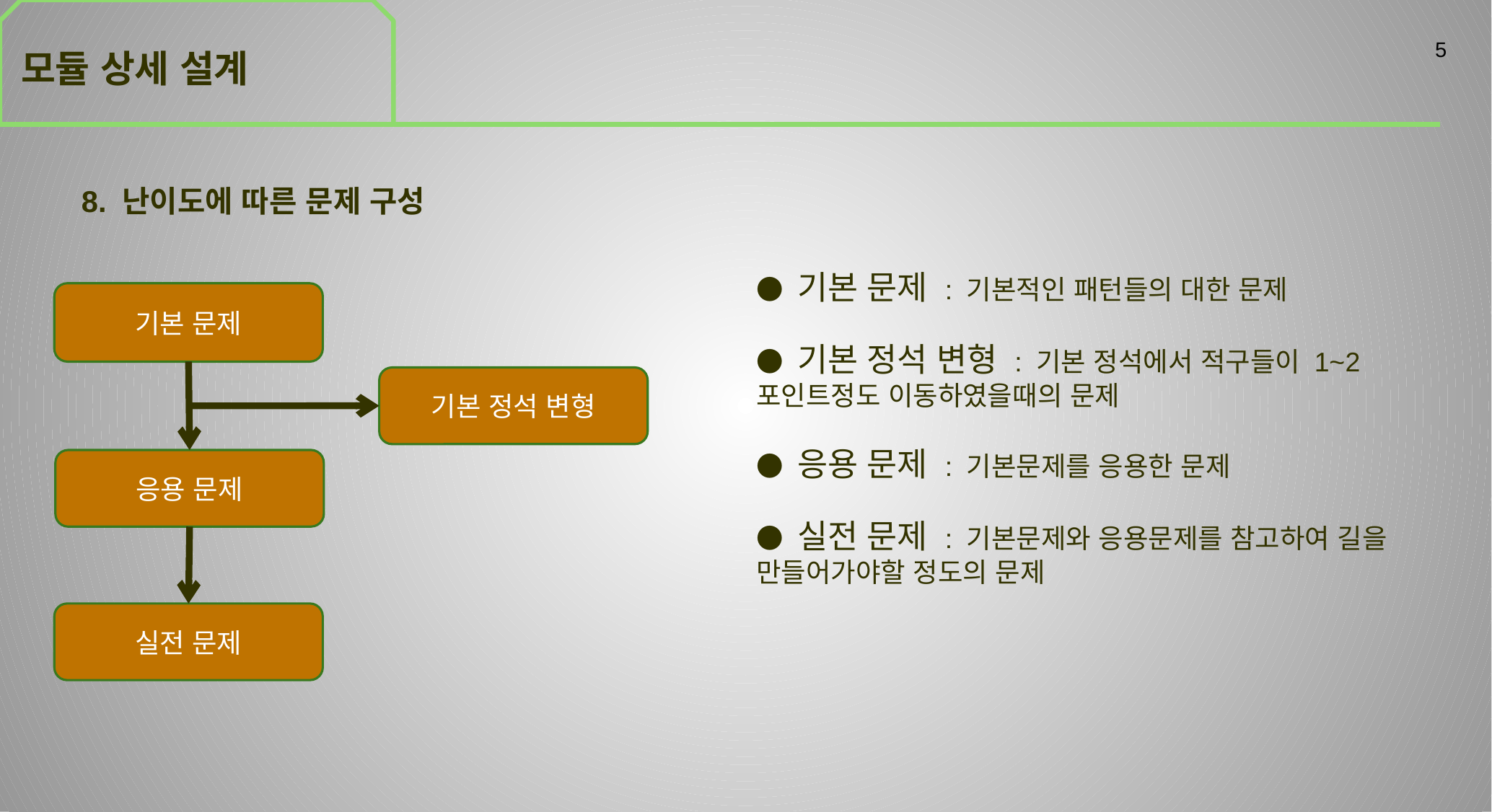

모듈 상세 설계
5
 8. 난이도에 따른 문제 구성
● 기본 문제 : 기본적인 패턴들의 대한 문제

● 기본 정석 변형 : 기본 정석에서 적구들이 1~2포인트정도 이동하였을때의 문제

● 응용 문제 : 기본문제를 응용한 문제

● 실전 문제 : 기본문제와 응용문제를 참고하여 길을 만들어가야할 정도의 문제
기본 문제
기본 정석 변형
응용 문제
실전 문제